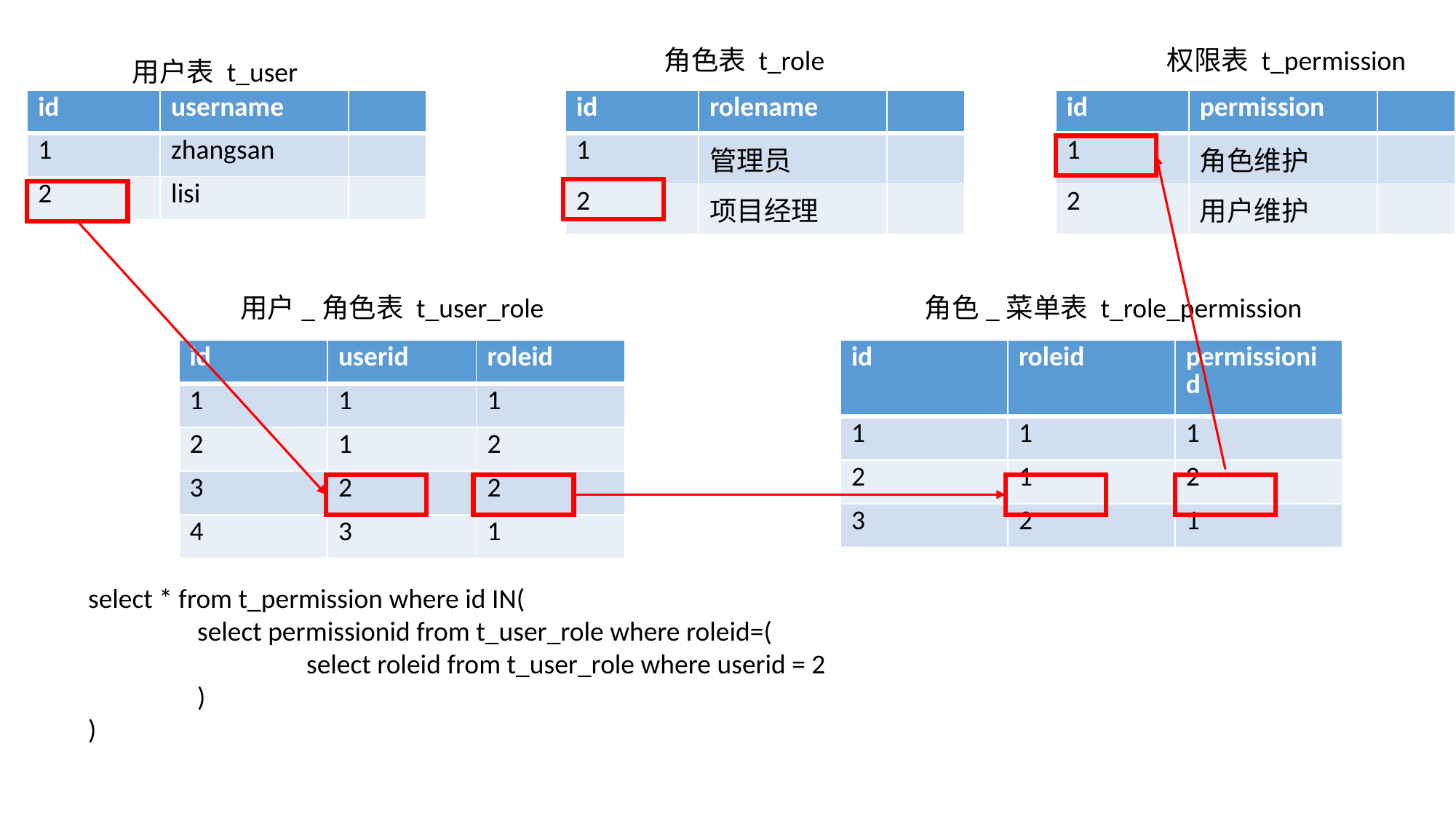

角色表 t_role
权限表 t_permission
用户表 t_user
| id | username |  |
| --- | --- | --- |
| 1 | zhangsan |  |
| 2 | lisi |  |
| id | rolename |  |
| --- | --- | --- |
| 1 | 管理员 |  |
| 2 | 项目经理 |  |
| id | permission |  |
| --- | --- | --- |
| 1 | 角色维护 |  |
| 2 | 用户维护 |  |

用户_角色表 t_user_role
角色_菜单表 t_role_permission
| id | userid | roleid |
| --- | --- | --- |
| 1 | 1 | 1 |
| 2 | 1 | 2 |
| 3 | 2 | 2 |
| 4 | 3 | 1 |
| id | roleid | permissionid |
| --- | --- | --- |
| 1 | 1 | 1 |
| 2 | 1 | 2 |
| 3 | 2 | 1 |

select * from t_permission where id IN(
	select permissionid from t_user_role where roleid=(
		select roleid from t_user_role where userid = 2
	)
)